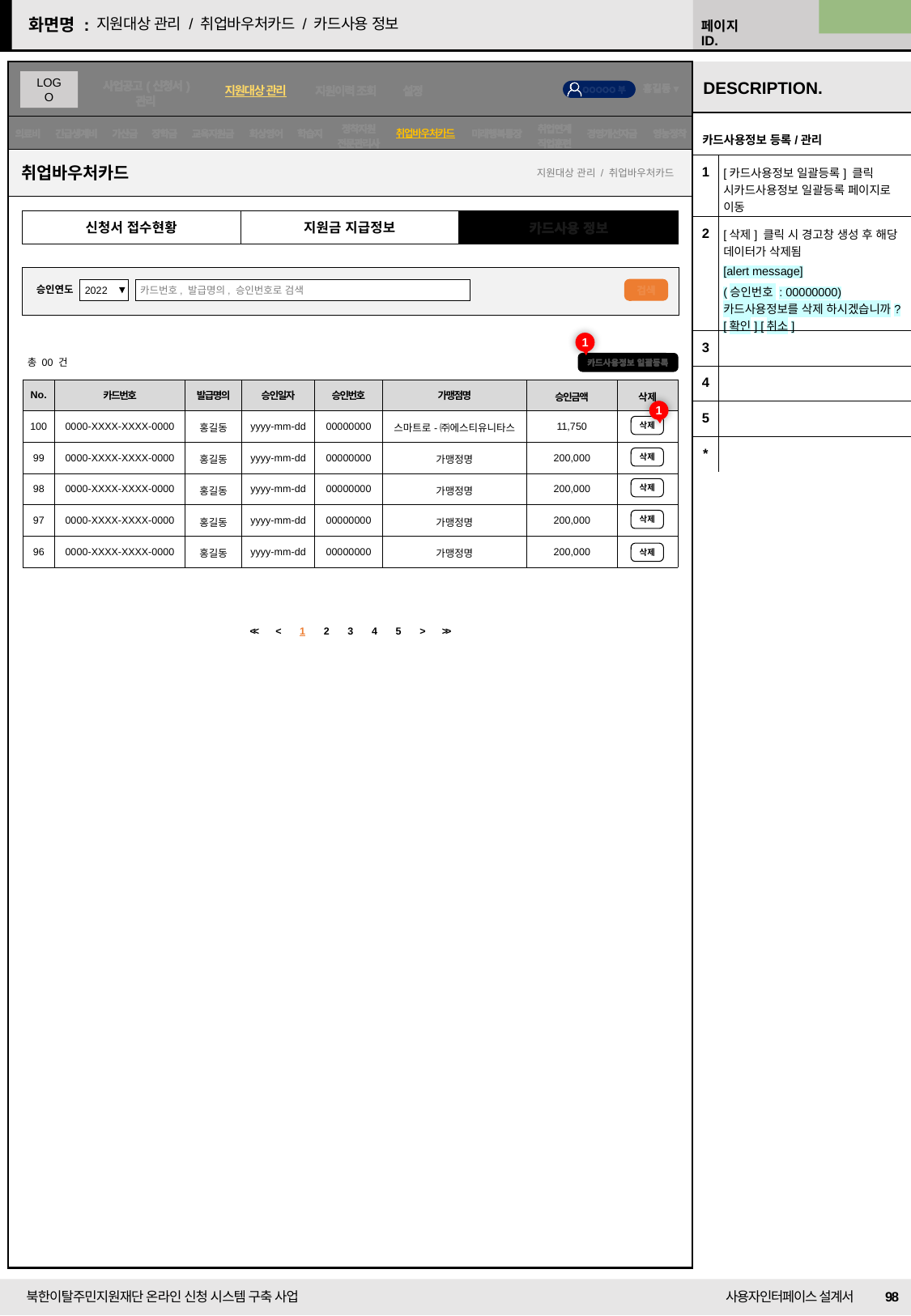

22/09/13 수정
지원대상 관리 / 취업바우처카드 / 카드사용 정보

취업바우처카드
| 카드사용정보 등록/관리 |  |
| --- | --- |
| 1 | [카드사용정보 일괄등록] 클릭 시카드사용정보 일괄등록 페이지로 이동 |
| 2 | [삭제] 클릭 시 경고창 생성 후 해당 데이터가 삭제됨 [alert message] (승인번호 : 00000000) 카드사용정보를 삭제 하시겠습니까? [확인] [취소] |
| 3 |  |
| 4 |  |
| 5 |  |
| \* |  |
취업바우처카드
지원대상 관리 / 취업바우처카드
신청서 접수현황
지원금 지급정보
카드사용 정보

검색
승인연도
2022

카드번호, 발급명의, 승인번호로 검색
1
총 00 건
카드사용정보 일괄등록
| No. | 카드번호 | 발급명의 | 승인일자 | 승인번호 | 가맹점명 | 승인금액 | 삭제 |
| --- | --- | --- | --- | --- | --- | --- | --- |
| 100 | 0000-XXXX-XXXX-0000 | 홍길동 | yyyy-mm-dd | 00000000 | 스마트로-㈜에스티유니타스 | 11,750 |  |
| 99 | 0000-XXXX-XXXX-0000 | 홍길동 | yyyy-mm-dd | 00000000 | 가맹정명 | 200,000 |  |
| 98 | 0000-XXXX-XXXX-0000 | 홍길동 | yyyy-mm-dd | 00000000 | 가맹정명 | 200,000 |  |
| 97 | 0000-XXXX-XXXX-0000 | 홍길동 | yyyy-mm-dd | 00000000 | 가맹정명 | 200,000 |  |
| 96 | 0000-XXXX-XXXX-0000 | 홍길동 | yyyy-mm-dd | 00000000 | 가맹정명 | 200,000 |  |
1
삭제
삭제
삭제
삭제
삭제
| << | < | 1 | 2 | 3 | 4 | 5 | > | >> |
| --- | --- | --- | --- | --- | --- | --- | --- | --- |
98